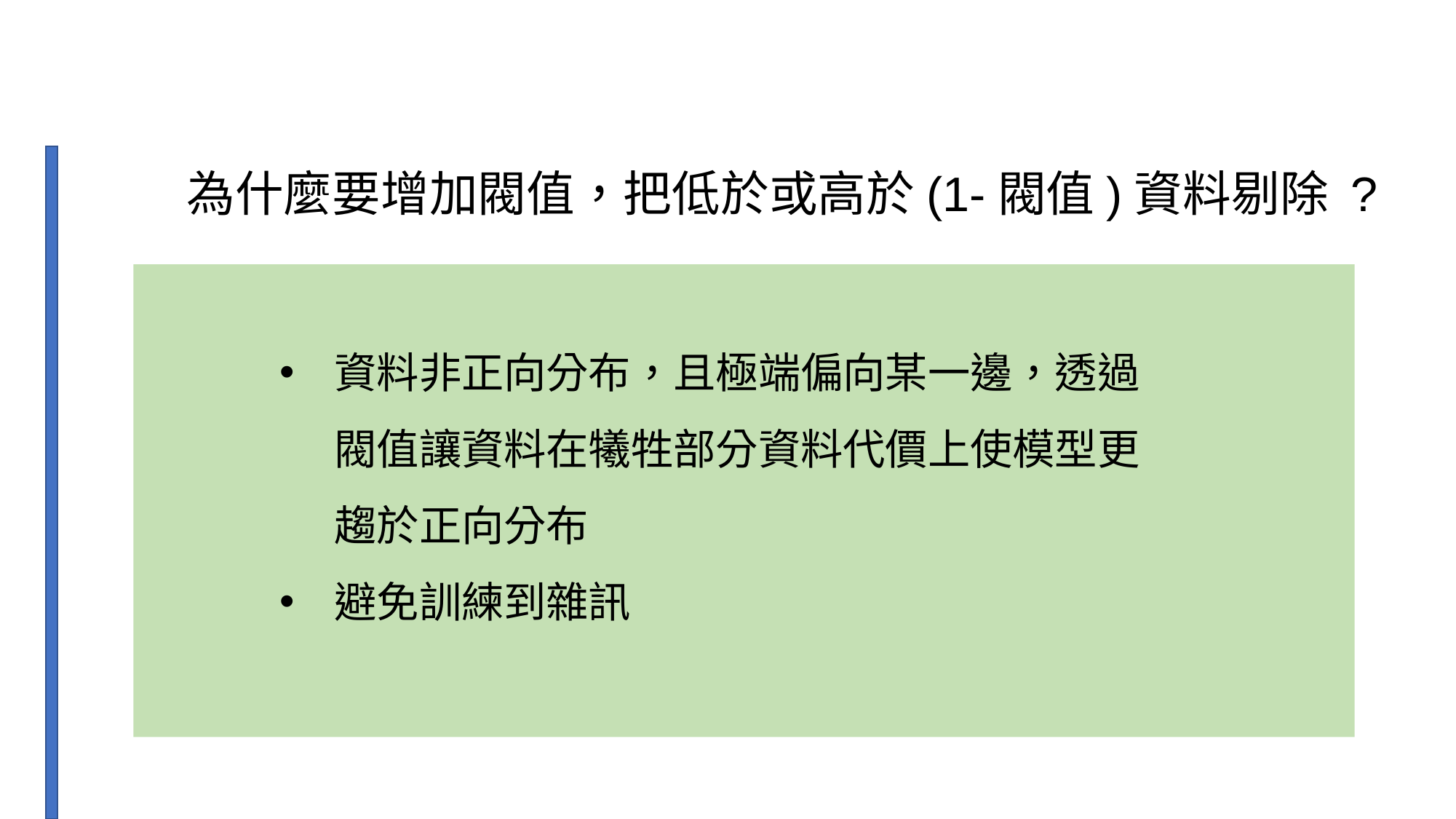

為什麼要增加閥值，把低於或高於(1-閥值)資料剔除 ?

資料非正向分布，且極端偏向某一邊，透過閥值讓資料在犧牲部分資料代價上使模型更趨於正向分布
避免訓練到雜訊